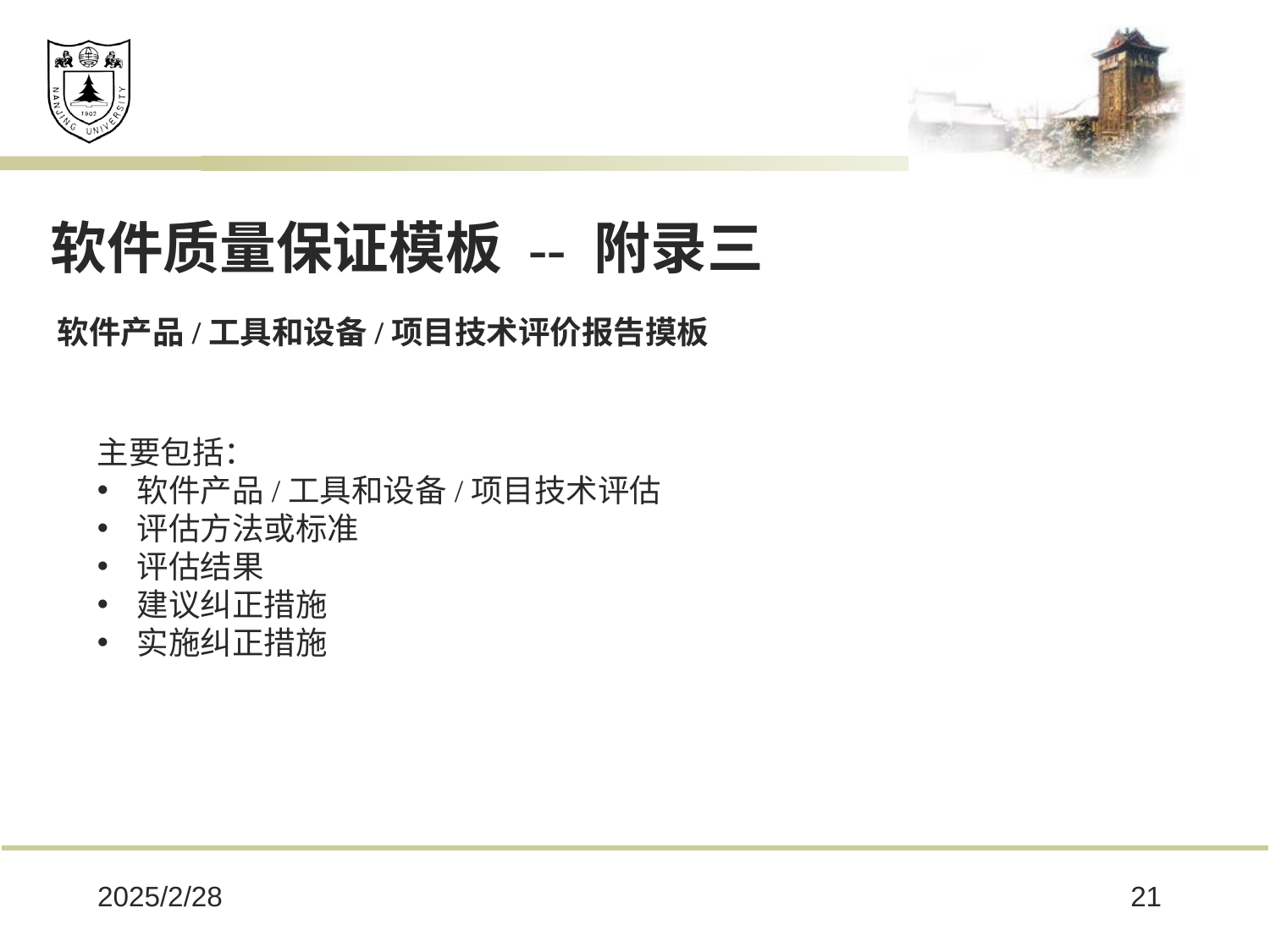

软件质量保证模板 -- 附录三
软件产品/工具和设备/项目技术评价报告摸板
主要包括：
软件产品/工具和设备/项目技术评估
评估方法或标准
评估结果
建议纠正措施
实施纠正措施
2025/2/28
21